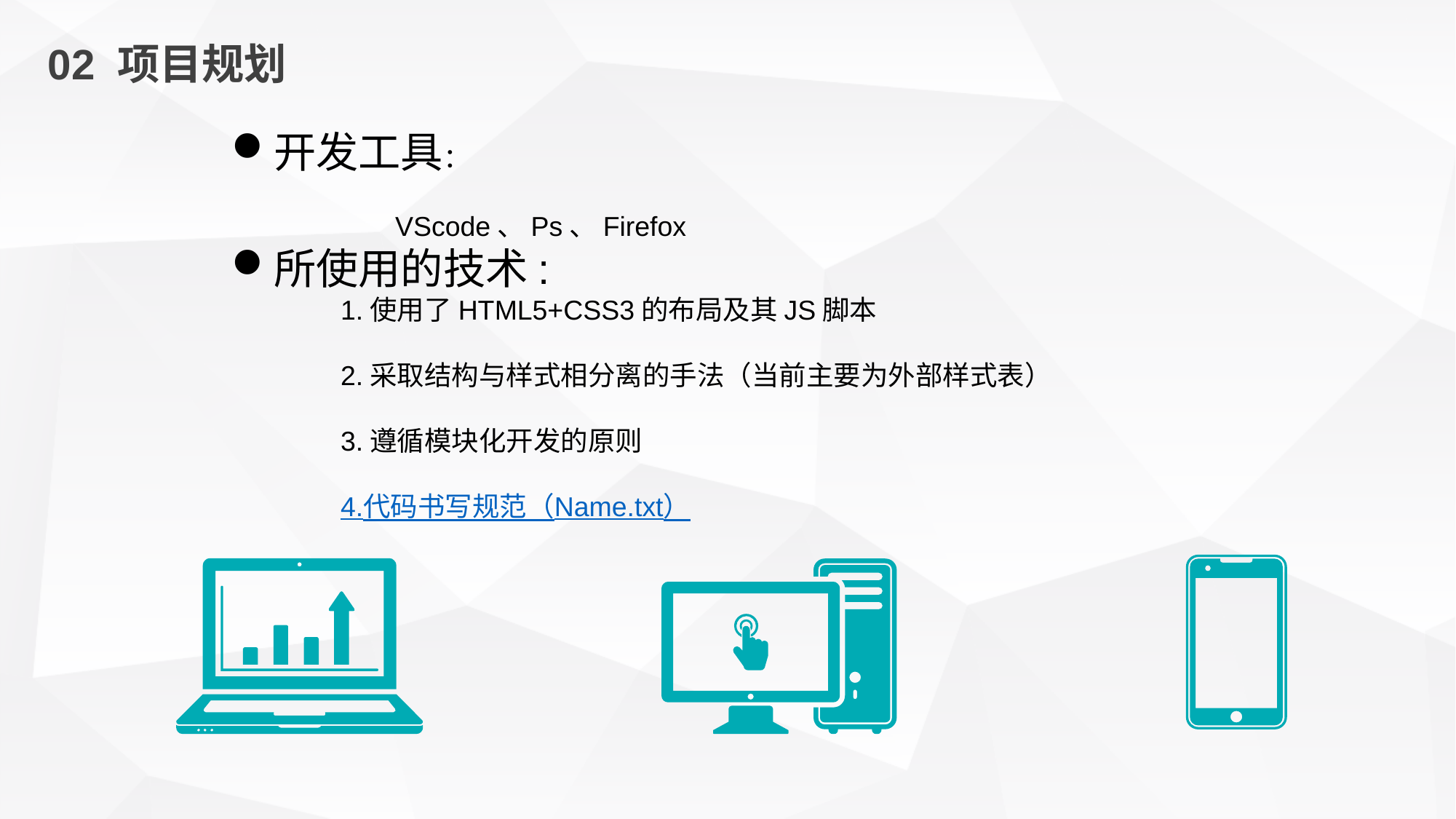

02 项目规划
开发工具：

	VScode、Ps、Firefox
所使用的技术:
	1.使用了HTML5+CSS3的布局及其JS脚本

	2.采取结构与样式相分离的手法（当前主要为外部样式表）

	3.遵循模块化开发的原则

	4.代码书写规范（Name.txt）